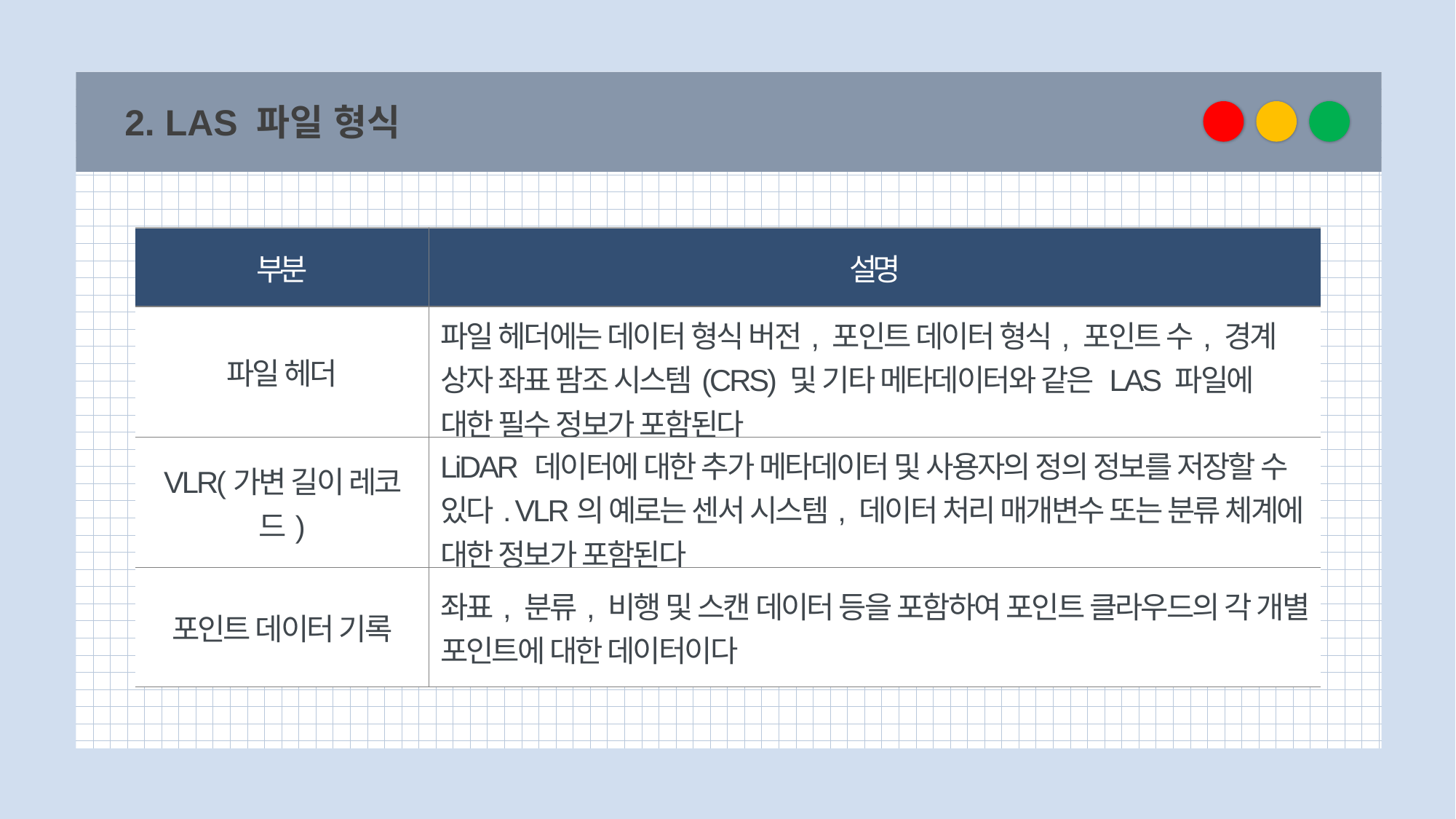

2. LAS 파일 형식

| 부분 | 설명 |
| --- | --- |
| 파일 헤더 | 파일 헤더에는 데이터 형식 버전, 포인트 데이터 형식, 포인트 수, 경계 상자 좌표 팜조 시스템(CRS) 및 기타 메타데이터와 같은 LAS 파일에 대한 필수 정보가 포함된다 |
| VLR(가변 길이 레코드) | LiDAR 데이터에 대한 추가 메타데이터 및 사용자의 정의 정보를 저장할 수 있다. VLR의 예로는 센서 시스템, 데이터 처리 매개변수 또는 분류 체계에 대한 정보가 포함된다 |
| 포인트 데이터 기록 | 좌표, 분류, 비행 및 스캔 데이터 등을 포함하여 포인트 클라우드의 각 개별 포인트에 대한 데이터이다 |